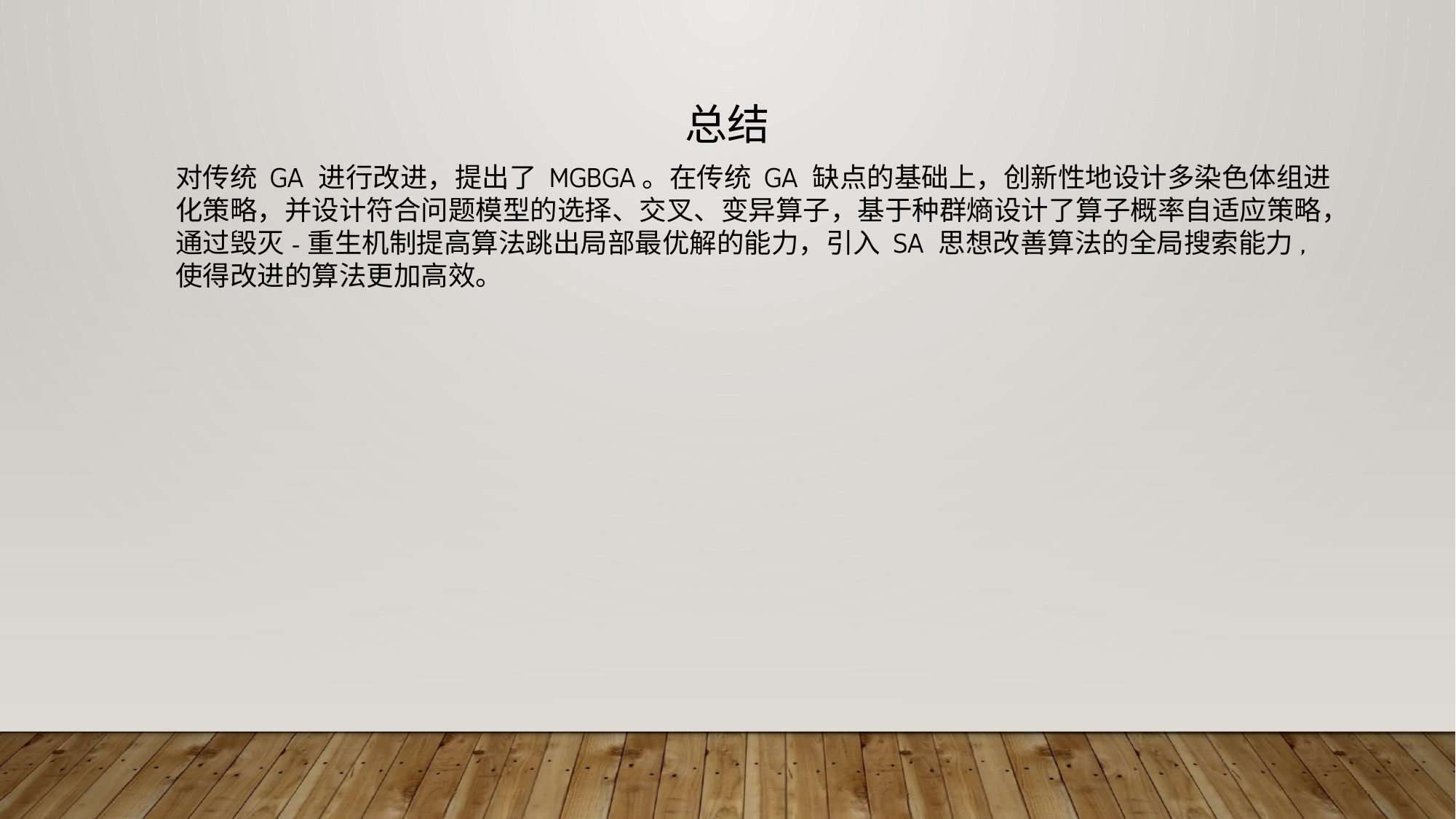

总结
对传统 GA 进行改进，提出了 MGBGA。在传统 GA 缺点的基础上，创新性地设计多染色体组进化策略，并设计符合问题模型的选择、交叉、变异算子，基于种群熵设计了算子概率自适应策略，通过毁灭-重生机制提高算法跳出局部最优解的能力，引入 SA 思想改善算法的全局搜索能力,使得改进的算法更加高效。